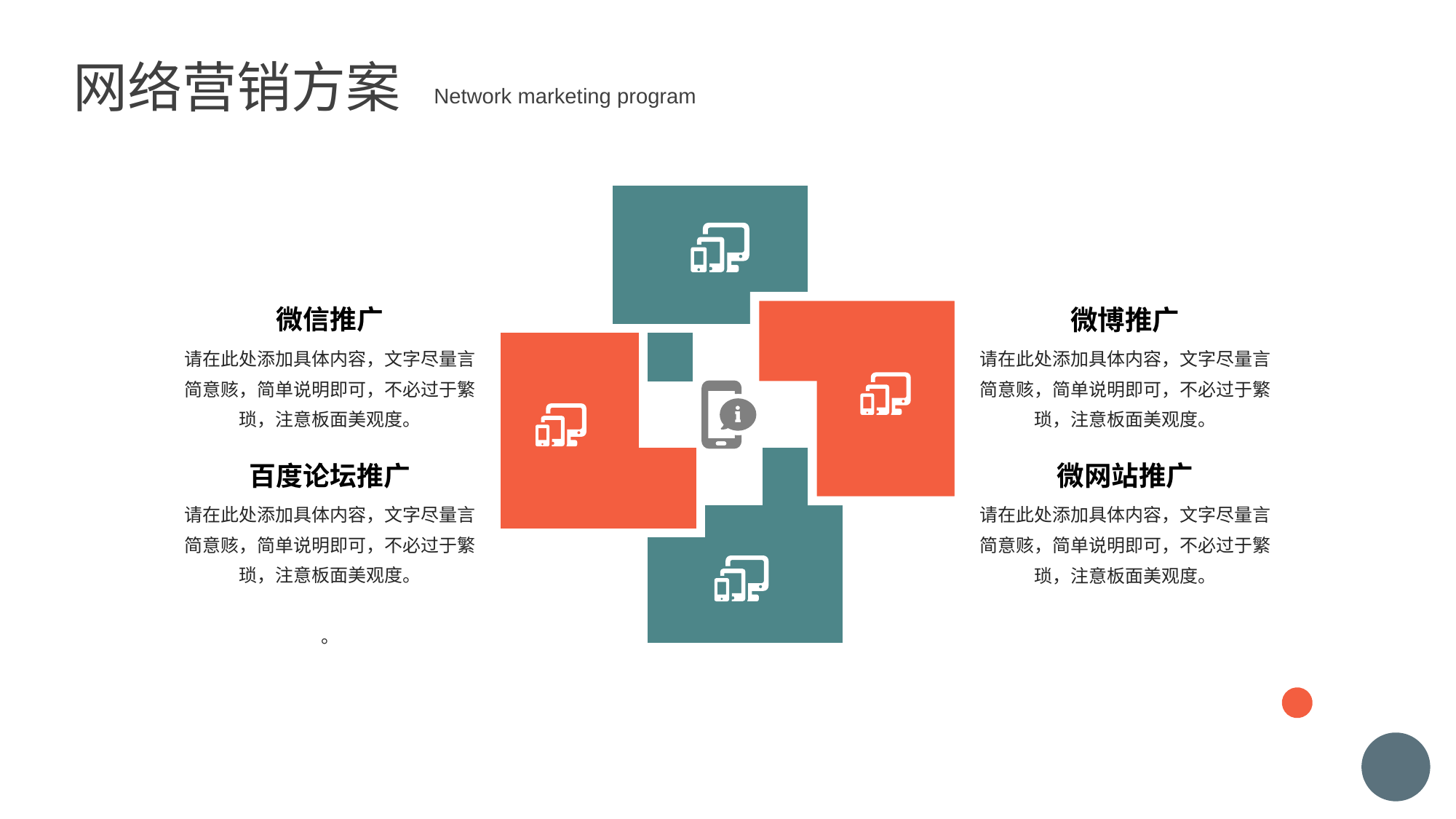

网络营销方案
Network marketing program

微信推广
请在此处添加具体内容，文字尽量言简意赅，简单说明即可，不必过于繁琐，注意板面美观度。
百度论坛推广
请在此处添加具体内容，文字尽量言简意赅，简单说明即可，不必过于繁琐，注意板面美观度。

。
微博推广
请在此处添加具体内容，文字尽量言简意赅，简单说明即可，不必过于繁琐，注意板面美观度。

微网站推广
请在此处添加具体内容，文字尽量言简意赅，简单说明即可，不必过于繁琐，注意板面美观度。